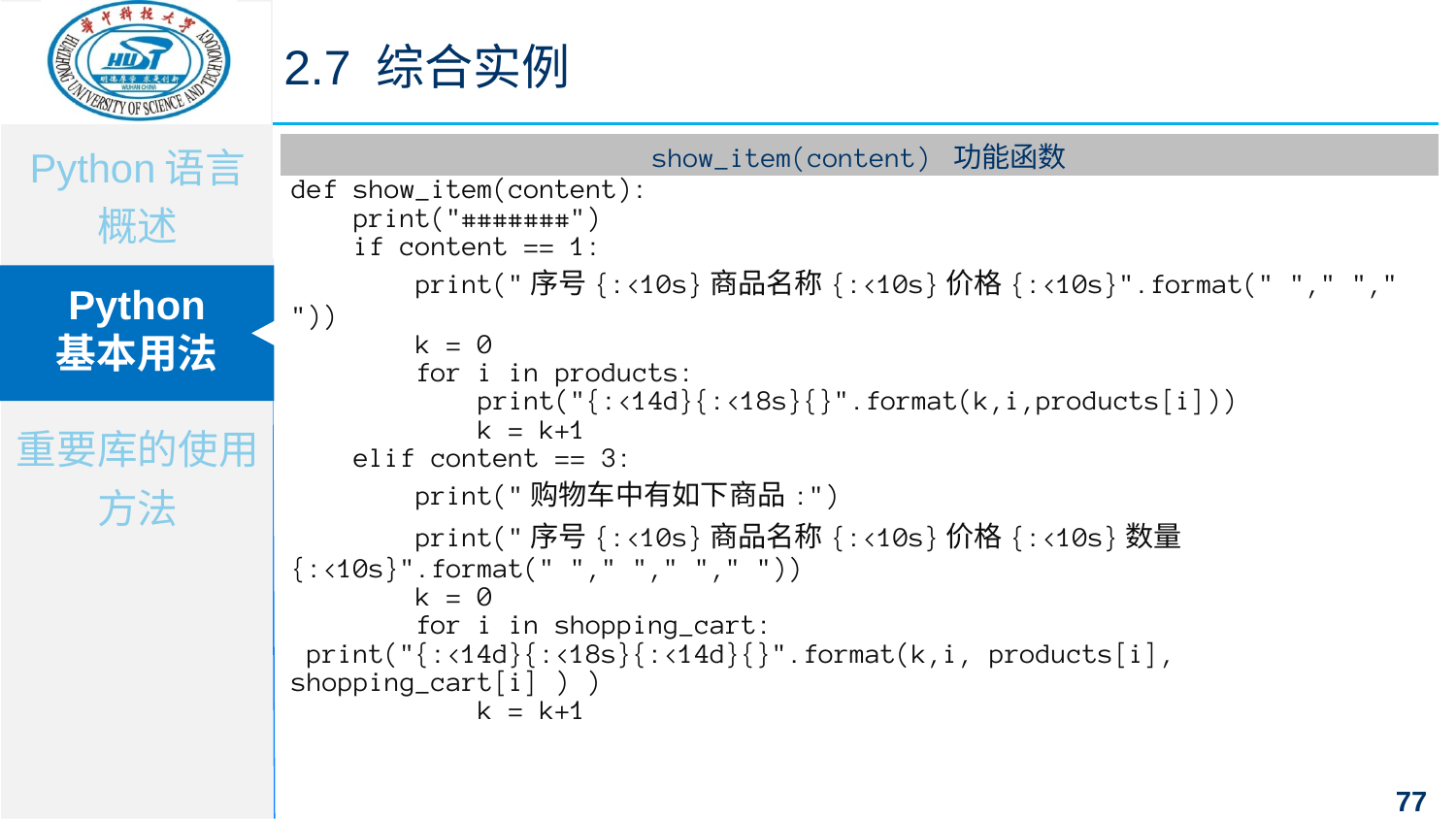

2.7 综合实例
| show\_item(content) 功能函数 |
| --- |
| def show\_item(content): print("#######") if content == 1: print("序号{:<10s}商品名称{:<10s}价格{:<10s}".format(" "," "," ")) k = 0 for i in products: print("{:<14d}{:<18s}{}".format(k,i,products[i])) k = k+1 elif content == 3: print("购物车中有如下商品:") print("序号{:<10s}商品名称{:<10s}价格{:<10s}数量{:<10s}".format(" "," "," "," ")) k = 0 for i in shopping\_cart: print("{:<14d}{:<18s}{:<14d}{}".format(k,i, products[i], shopping\_cart[i] ) ) k = k+1 |